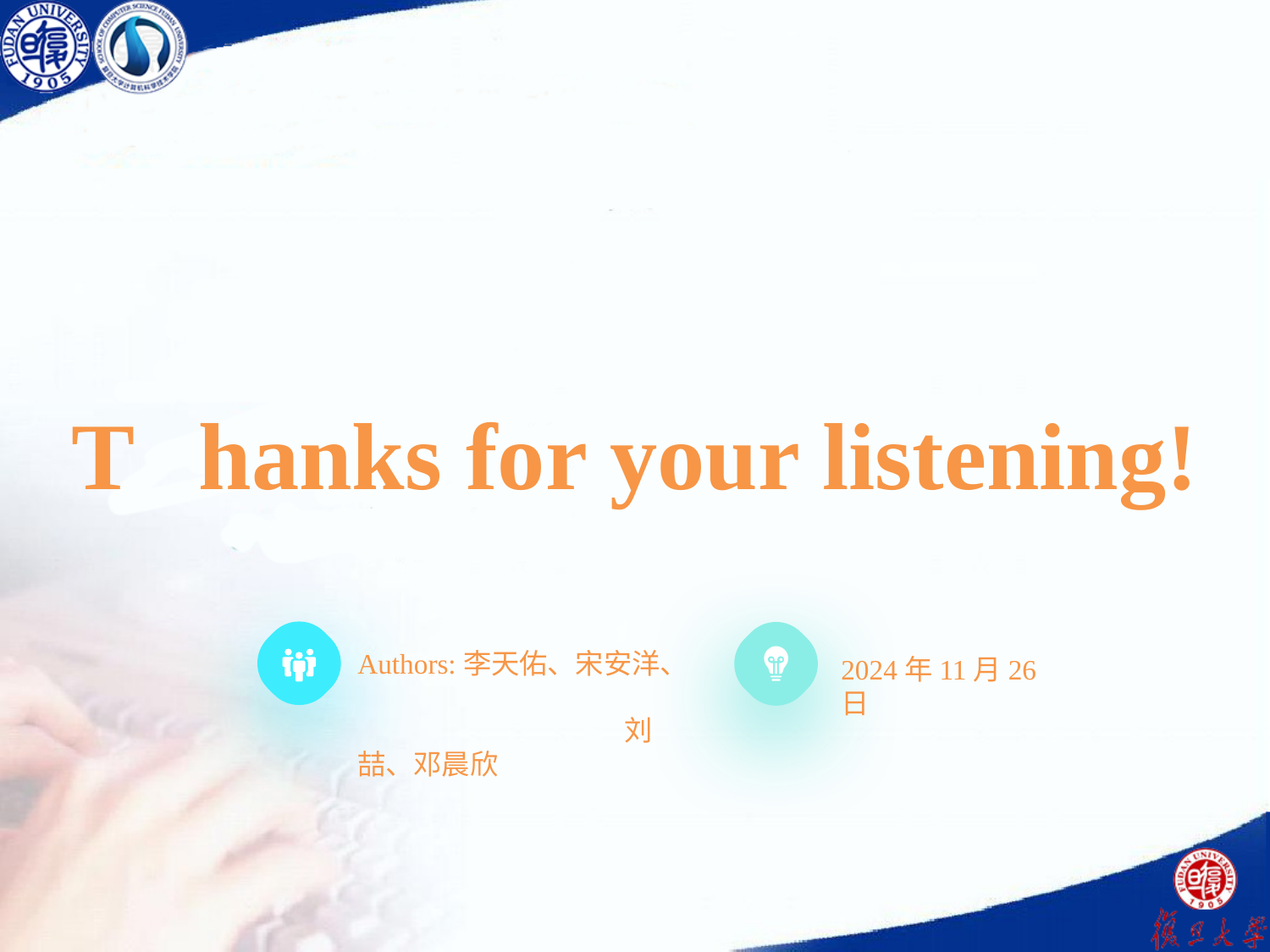

T	hanks for your listening!

Authors:李天佑、宋安洋、				  刘喆、邓晨欣
2024年11月26日